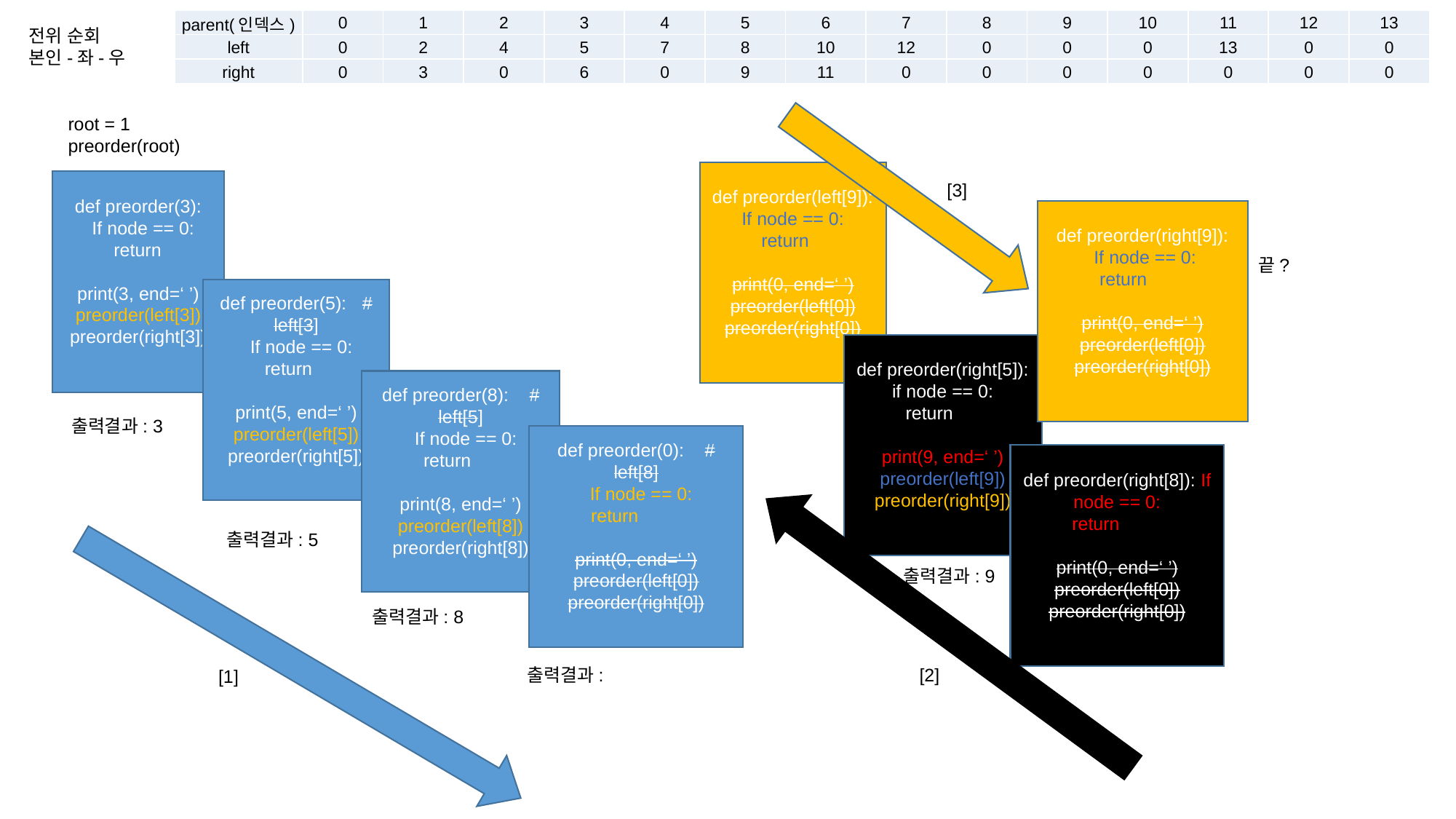

| parent(인덱스) | 0 | 1 | 2 | 3 | 4 | 5 | 6 | 7 | 8 | 9 | 10 | 11 | 12 | 13 |
| --- | --- | --- | --- | --- | --- | --- | --- | --- | --- | --- | --- | --- | --- | --- |
| left | 0 | 2 | 4 | 5 | 7 | 8 | 10 | 12 | 0 | 0 | 0 | 13 | 0 | 0 |
| right | 0 | 3 | 0 | 6 | 0 | 9 | 11 | 0 | 0 | 0 | 0 | 0 | 0 | 0 |
전위 순회
본인-좌-우
root = 1
preorder(root)
def preorder(left[9]): If node == 0:
          return

print(0, end=‘ ’)
preorder(left[0])
preorder(right[0])

def preorder(3):
  If node == 0:
          return

print(3, end=‘ ’)
preorder(left[3])
preorder(right[3])

[3]
def preorder(right[9]):
 If node == 0:
          return

print(0, end=‘ ’)
preorder(left[0])
preorder(right[0])

끝?
def preorder(5):   # left[3]
  If node == 0:
          return

print(5, end=‘ ’)
preorder(left[5])
preorder(right[5])

def preorder(right[5]): if node == 0:
          return

print(9, end=‘ ’)
preorder(left[9])
preorder(right[9])

def preorder(8):    # left[5]
  If node == 0:
          return

print(8, end=‘ ’)
preorder(left[8])
preorder(right[8])

출력결과: 3
def preorder(0):    # left[8]
  If node == 0:
          return

print(0, end=‘ ’)
preorder(left[0])
preorder(right[0])

def preorder(right[8]): If node == 0:
          return

print(0, end=‘ ’)
preorder(left[0])
preorder(right[0])

출력결과: 5
출력결과: 9
출력결과: 8

[2]
출력결과:
[1]